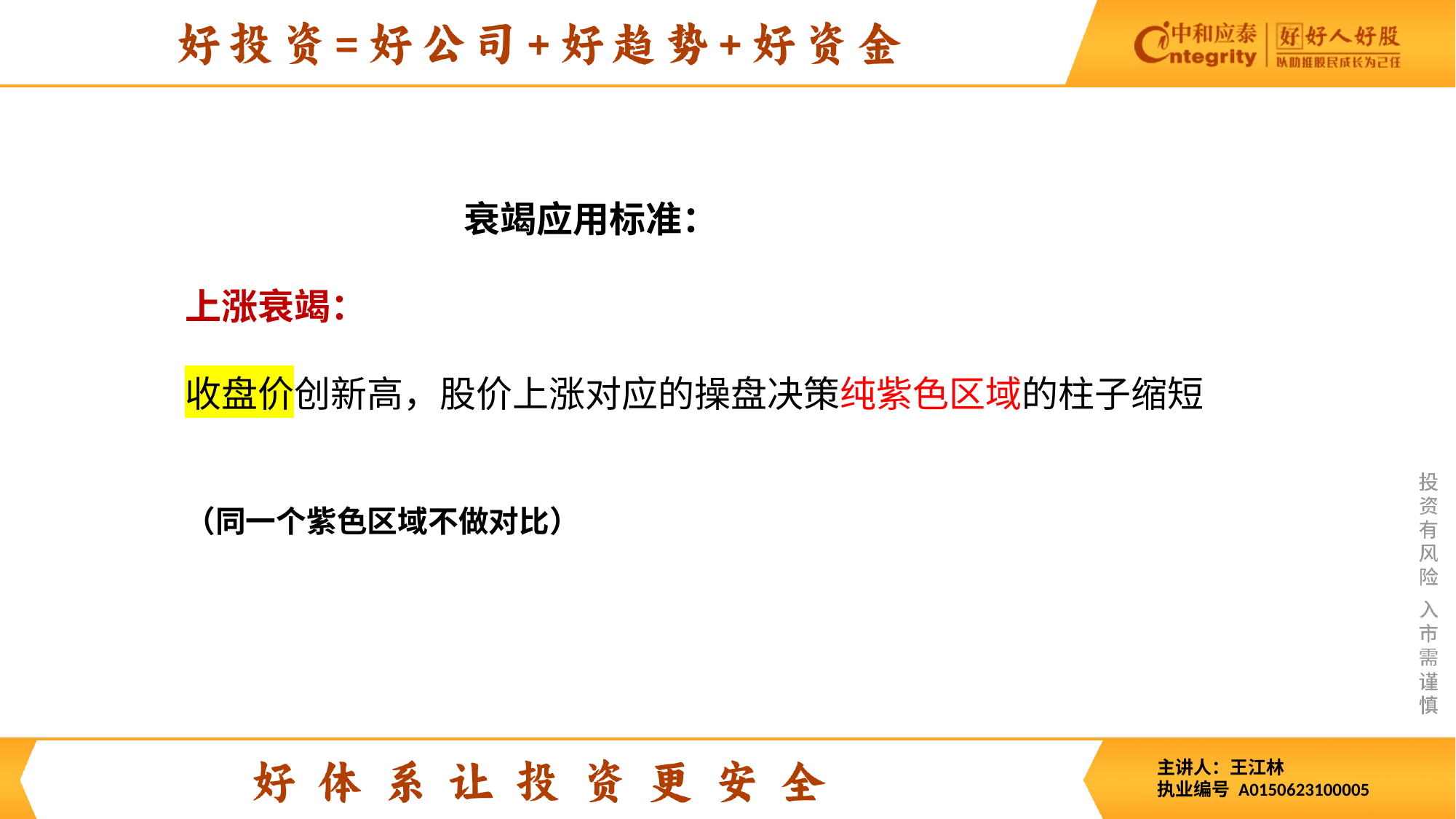

衰竭应用标准：
上涨衰竭：
收盘价创新高，股价上涨对应的操盘决策纯紫色区域的柱子缩短

（同一个紫色区域不做对比）
主讲人：王江林
执业编号 A0150623100005